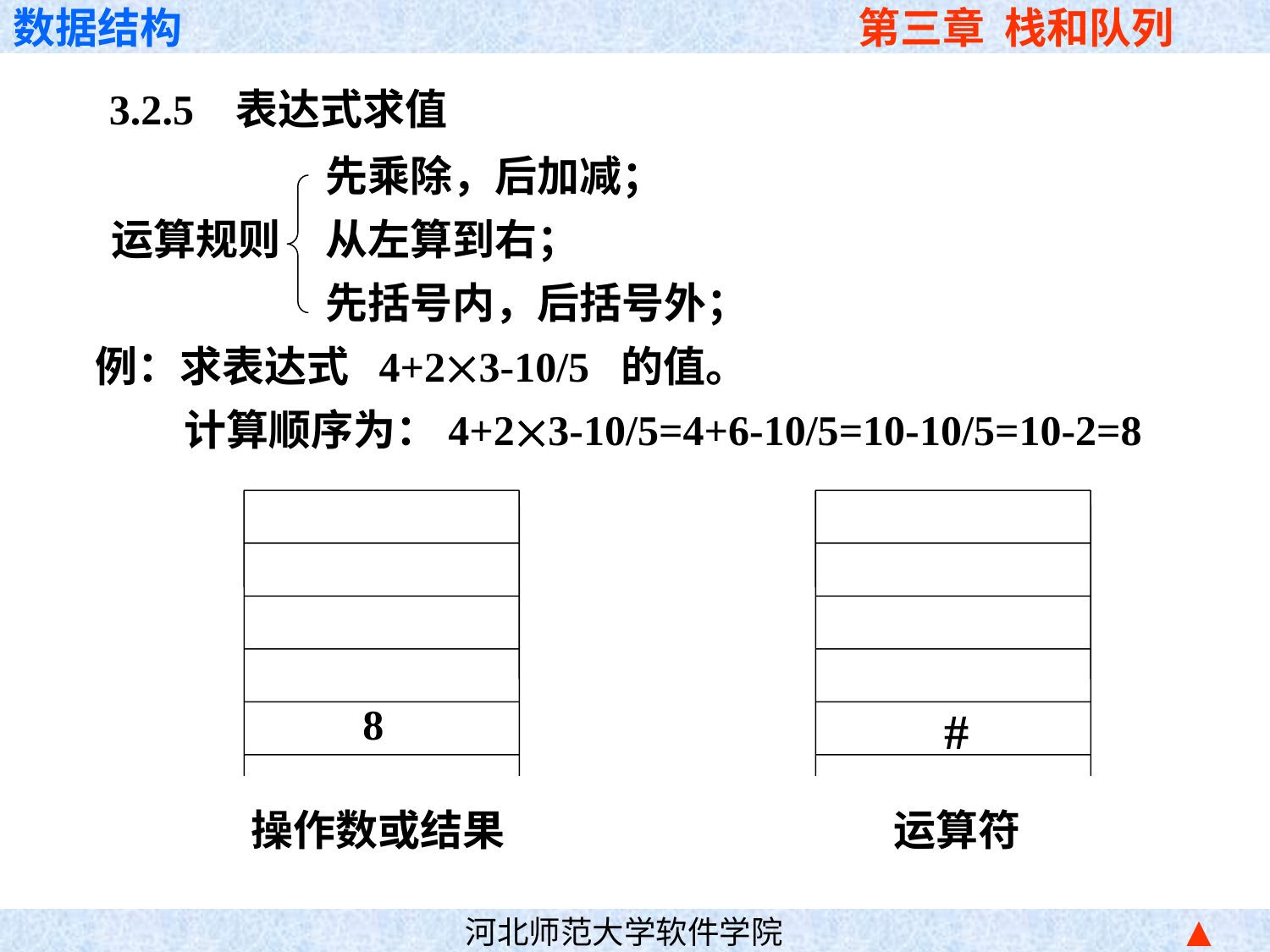

3.2.5   表达式求值
先乘除，后加减；

运算规则
从左算到右；
先括号内，后括号外；
例：求表达式  4+2×3-10/5  的值。
        计算顺序为：4+2×3-10/5=4+6-10/5=10-10/5=10-2=8

×
5
3
/

-
10
2
6
+
2

10
8
4
#

操作数或结果
运算符
▲